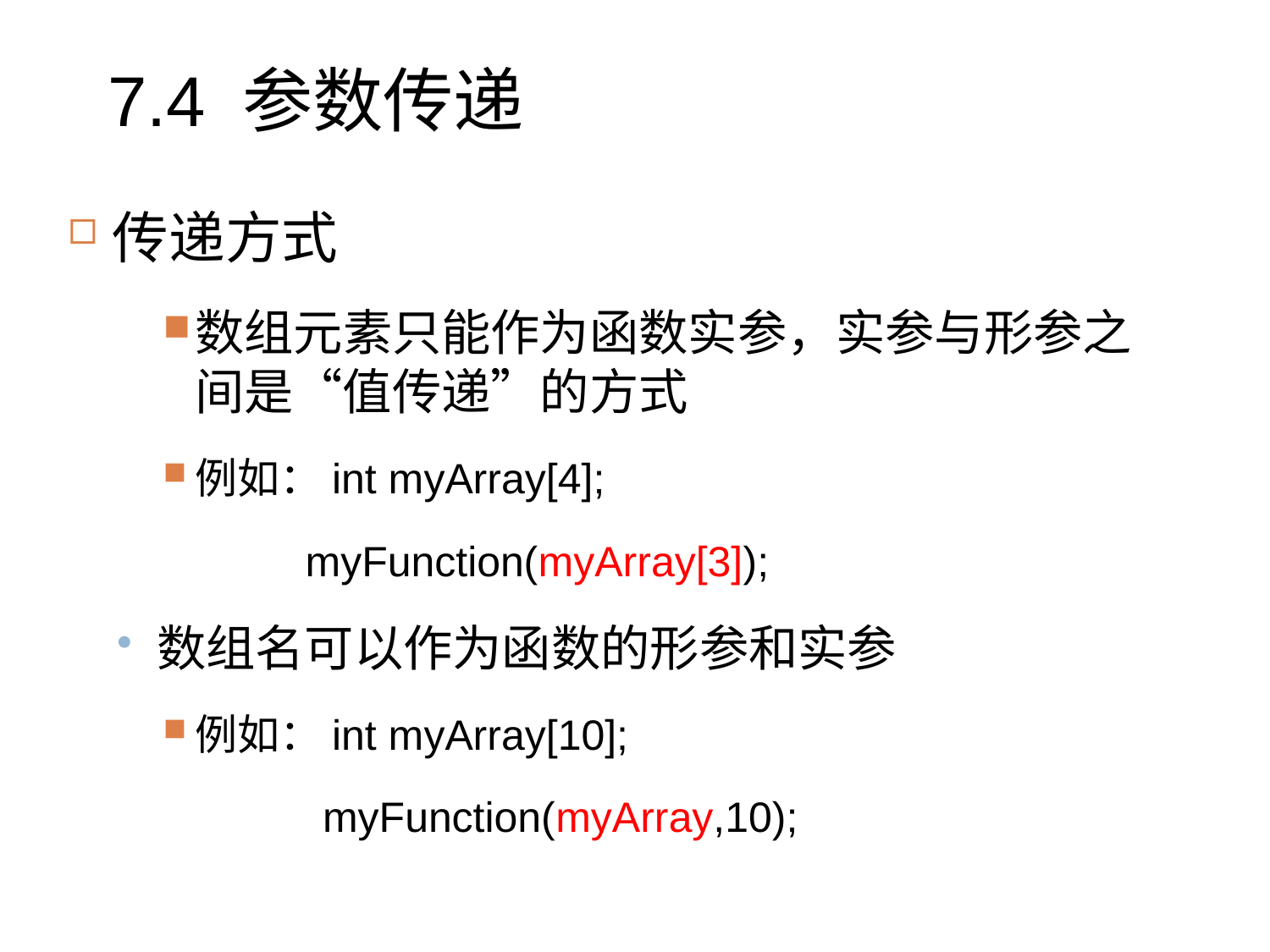

# 7.4 参数传递
传递方式
数组元素只能作为函数实参，实参与形参之间是“值传递”的方式
例如：int myArray[4];
            myFunction(myArray[3]);
数组名可以作为函数的形参和实参
例如：int myArray[10];
	              myFunction(myArray,10);